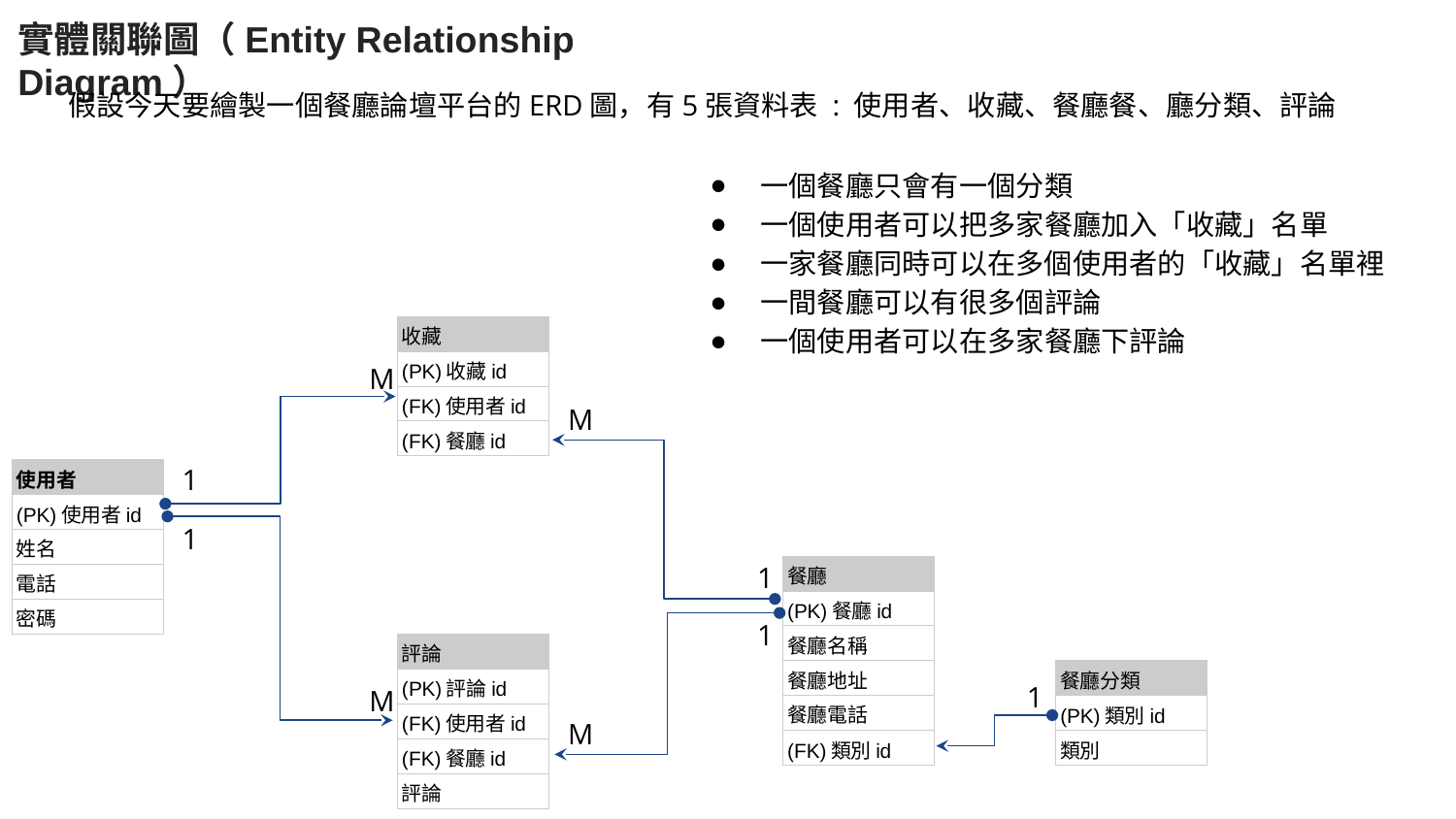

實體關聯圖（Entity Relationship Diagram）

假設今天要繪製一個餐廳論壇平台的ERD圖，有5張資料表 : 使用者、收藏、餐廳餐、廳分類、評論
一個餐廳只會有一個分類
一個使用者可以把多家餐廳加入「收藏」名單
一家餐廳同時可以在多個使用者的「收藏」名單裡
一間餐廳可以有很多個評論
一個使用者可以在多家餐廳下評論
| 收藏 |
| --- |
| (PK)收藏id |
| (FK)使用者id |
| (FK)餐廳id |
M
M
1
| 使用者 |
| --- |
| (PK)使用者id |
| 姓名 |
| 電話 |
| 密碼 |
1
1
| 餐廳 |
| --- |
| (PK)餐廳id |
| 餐廳名稱 |
| 餐廳地址 |
| 餐廳電話 |
| (FK)類別id |
1
| 評論 |
| --- |
| (PK)評論id |
| (FK)使用者id |
| (FK)餐廳id |
| 評論 |
| 餐廳分類 |
| --- |
| (PK)類別id |
| 類別 |
1
M
M